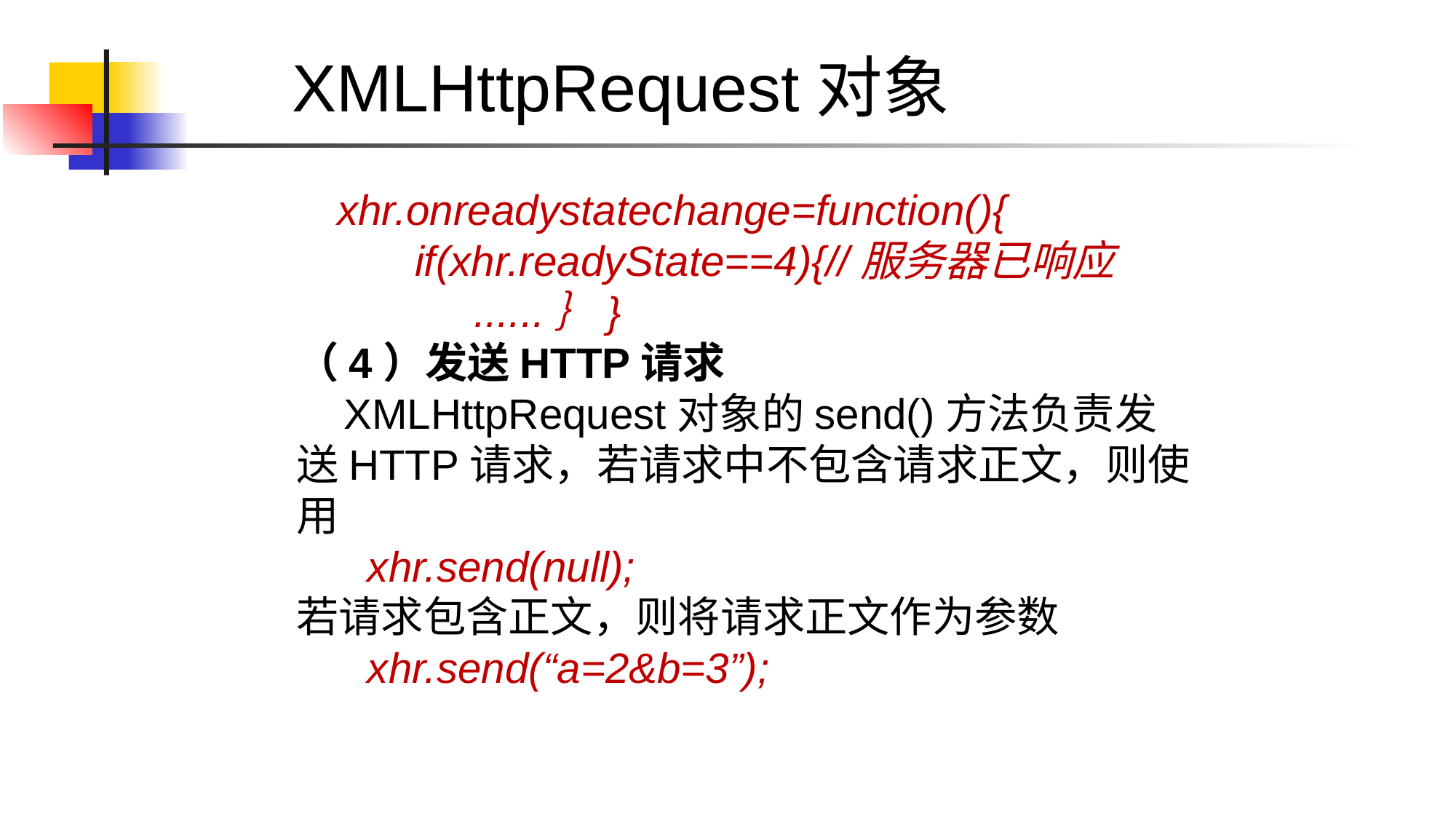

XMLHttpRequest对象
    xhr.onreadystatechange=function(){
          if(xhr.readyState==4){//服务器已响应
               ......｝}
（4）发送HTTP请求
    XMLHttpRequest对象的send()方法负责发送HTTP请求，若请求中不包含请求正文，则使用
      xhr.send(null);
若请求包含正文，则将请求正文作为参数
      xhr.send(“a=2&b=3”);